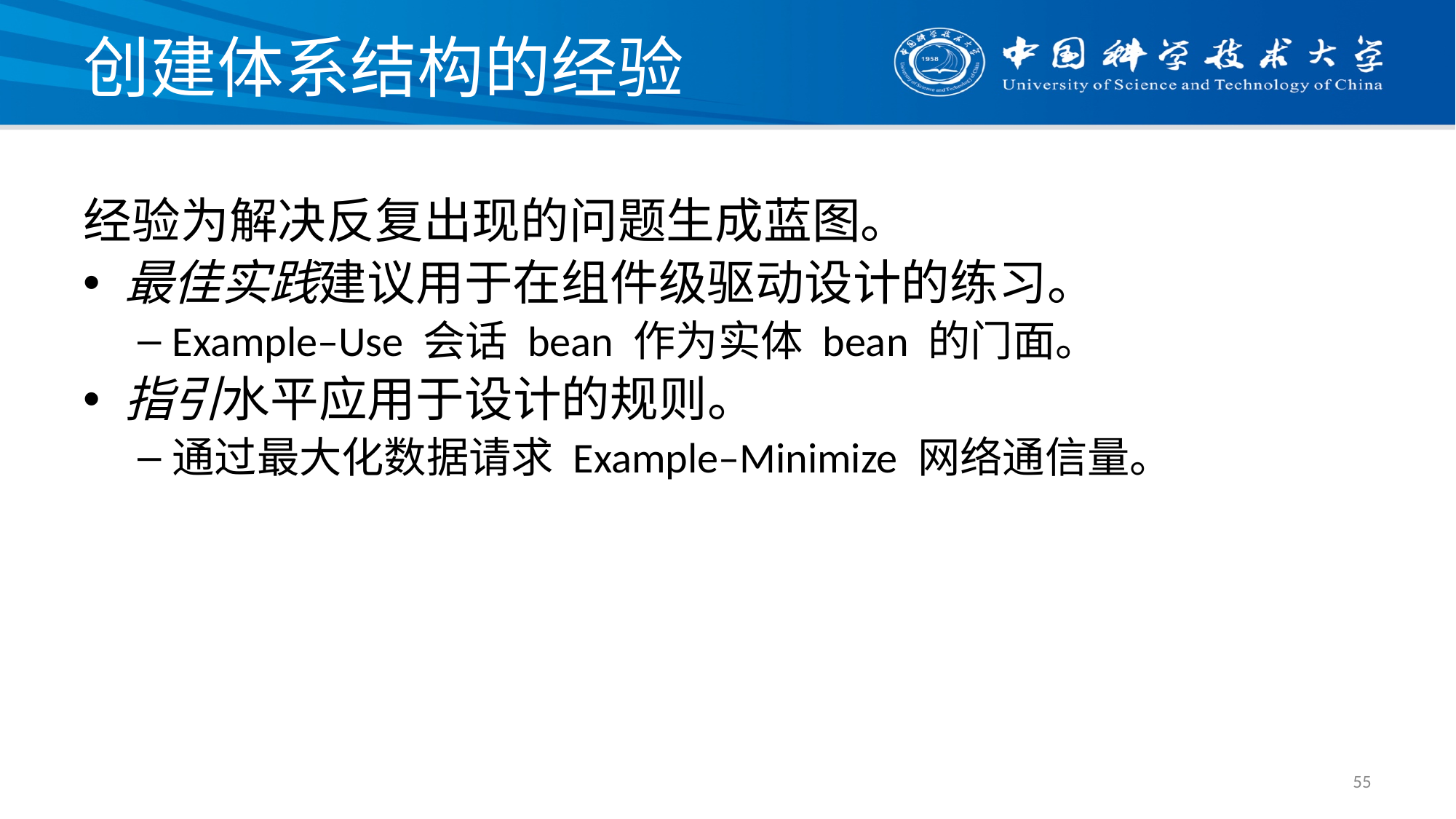

# 创建体系结构的经验
经验为解决反复出现的问题生成蓝图。
最佳实践建议用于在组件级驱动设计的练习。
Example–Use 会话 bean 作为实体 bean 的门面。
指引水平应用于设计的规则。
通过最大化数据请求 Example–Minimize 网络通信量。
55